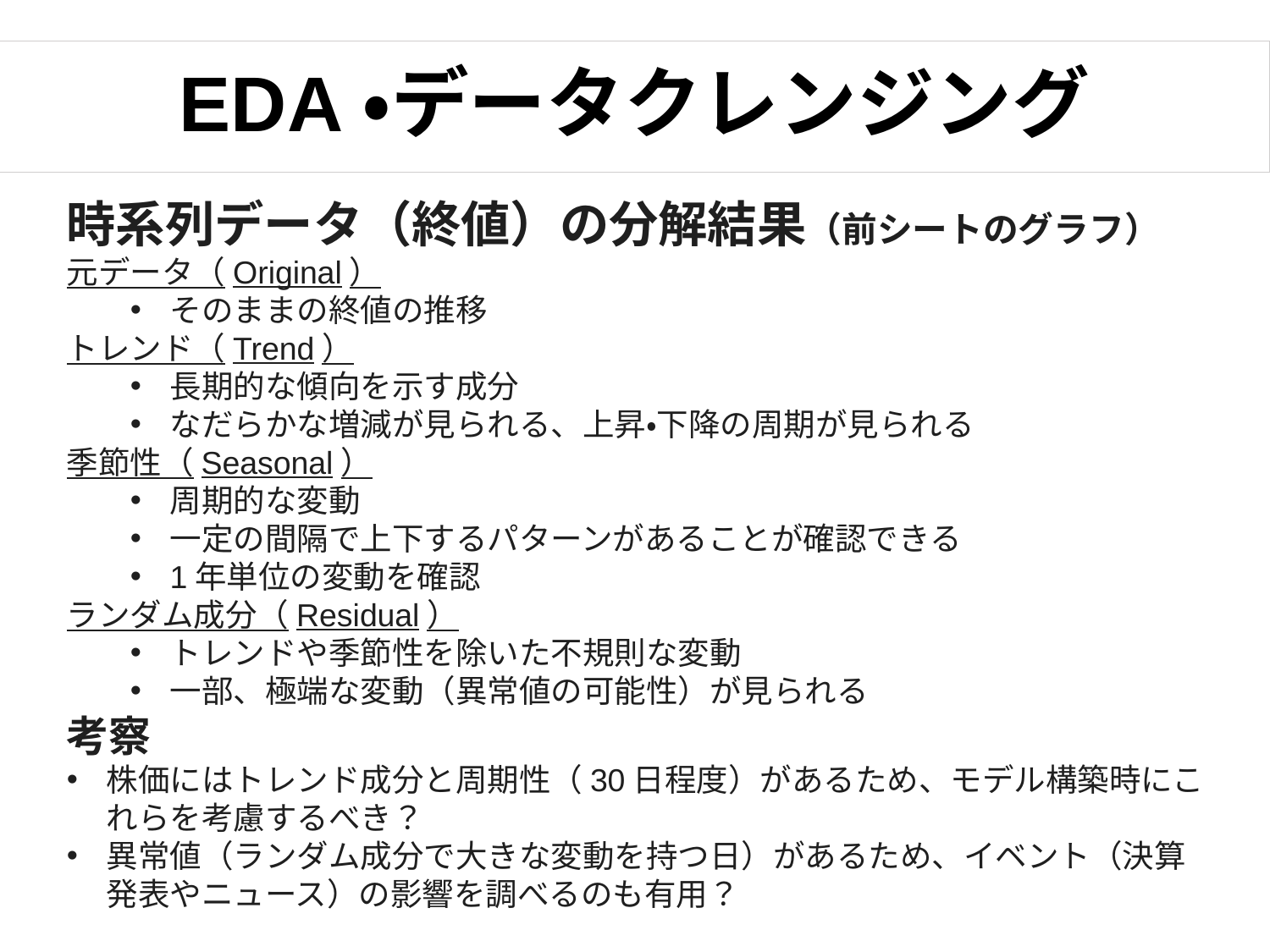

EDA・データクレンジング
時系列データ（終値）の分解結果（前シートのグラフ）
元データ（Original）
そのままの終値の推移
トレンド（Trend）
長期的な傾向を示す成分
なだらかな増減が見られる、上昇・下降の周期が見られる
季節性（Seasonal）
周期的な変動
一定の間隔で上下するパターンがあることが確認できる
1年単位の変動を確認
ランダム成分（Residual）
トレンドや季節性を除いた不規則な変動
一部、極端な変動（異常値の可能性）が見られる
考察
株価にはトレンド成分と周期性（30日程度）があるため、モデル構築時にこれらを考慮するべき？
異常値（ランダム成分で大きな変動を持つ日）があるため、イベント（決算発表やニュース）の影響を調べるのも有用？